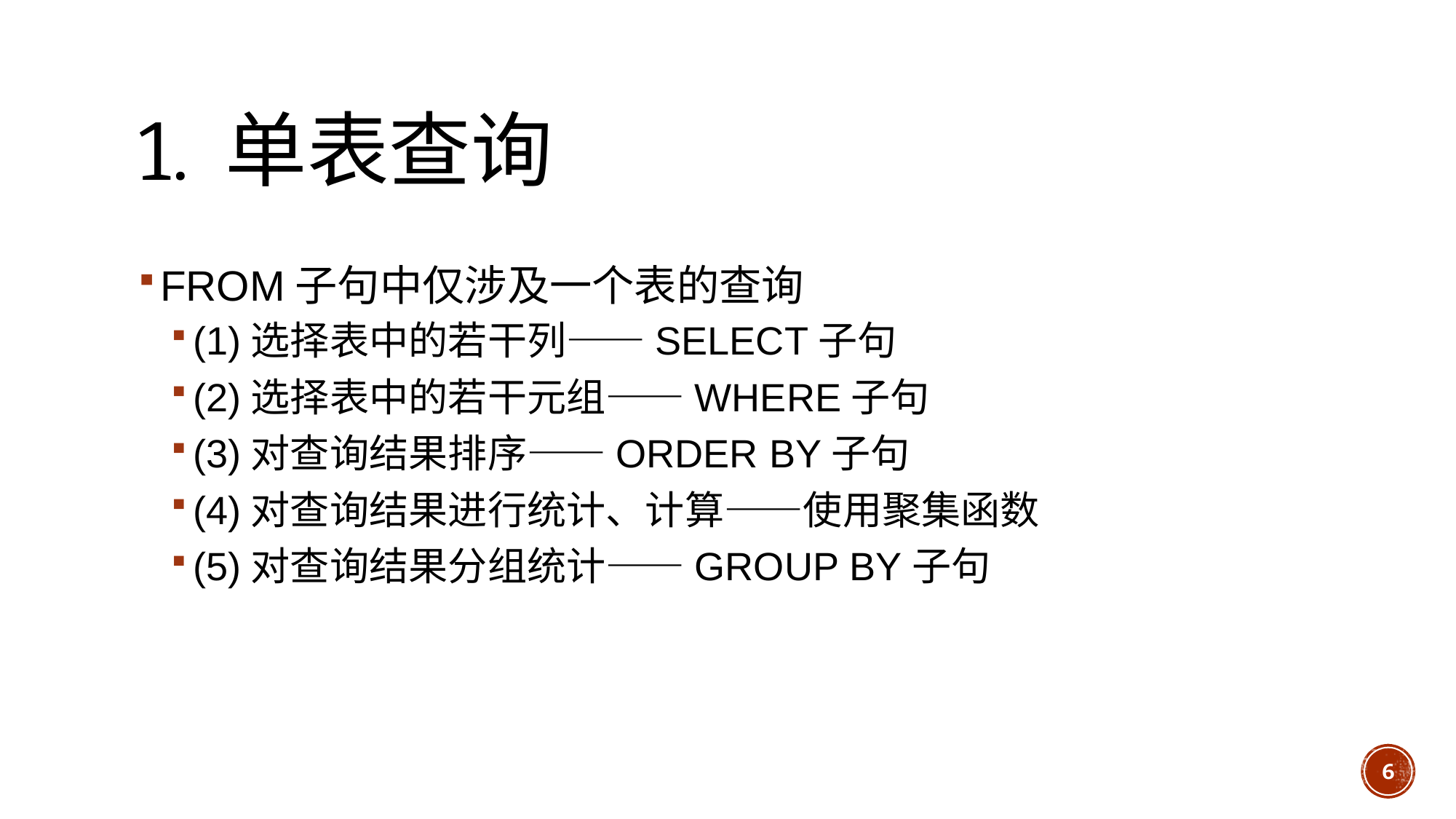

# 1. 单表查询
FROM子句中仅涉及一个表的查询
(1)选择表中的若干列——SELECT子句
(2)选择表中的若干元组——WHERE子句
(3)对查询结果排序——ORDER BY子句
(4)对查询结果进行统计、计算——使用聚集函数
(5)对查询结果分组统计——GROUP BY子句

6